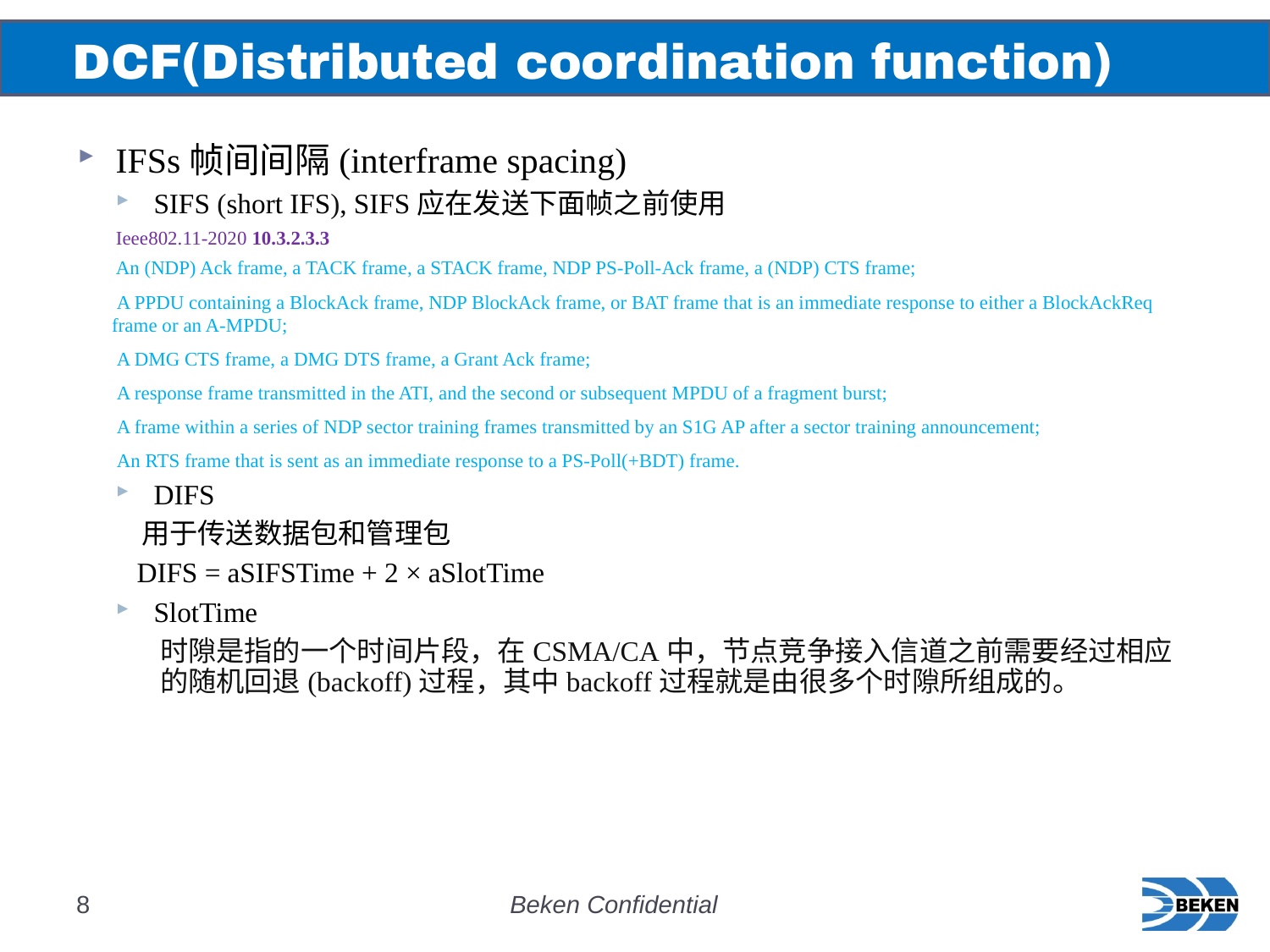

# DCF(Distributed coordination function)
IFSs帧间间隔(interframe spacing)
SIFS (short IFS), SIFS应在发送下面帧之前使用
Ieee802.11-2020 10.3.2.3.3
An (NDP) Ack frame, a TACK frame, a STACK frame, NDP PS-Poll-Ack frame, a (NDP) CTS frame;
        A PPDU containing a BlockAck frame, NDP BlockAck frame, or BAT frame that is an immediate response to either a BlockAckReq                frame or an A-MPDU;
        A DMG CTS frame, a DMG DTS frame, a Grant Ack frame;
        A response frame transmitted in the ATI, and the second or subsequent MPDU of a fragment burst;
        A frame within a series of NDP sector training frames transmitted by an S1G AP after a sector training announcement;
        An RTS frame that is sent as an immediate response to a PS-Poll(+BDT) frame.
DIFS
   用于传送数据包和管理包
   DIFS = aSIFSTime + 2 × aSlotTime
SlotTime
时隙是指的一个时间片段，在CSMA/CA中，节点竞争接入信道之前需要经过相应的随机回退(backoff)过程，其中backoff过程就是由很多个时隙所组成的。
8
Beken Confidential